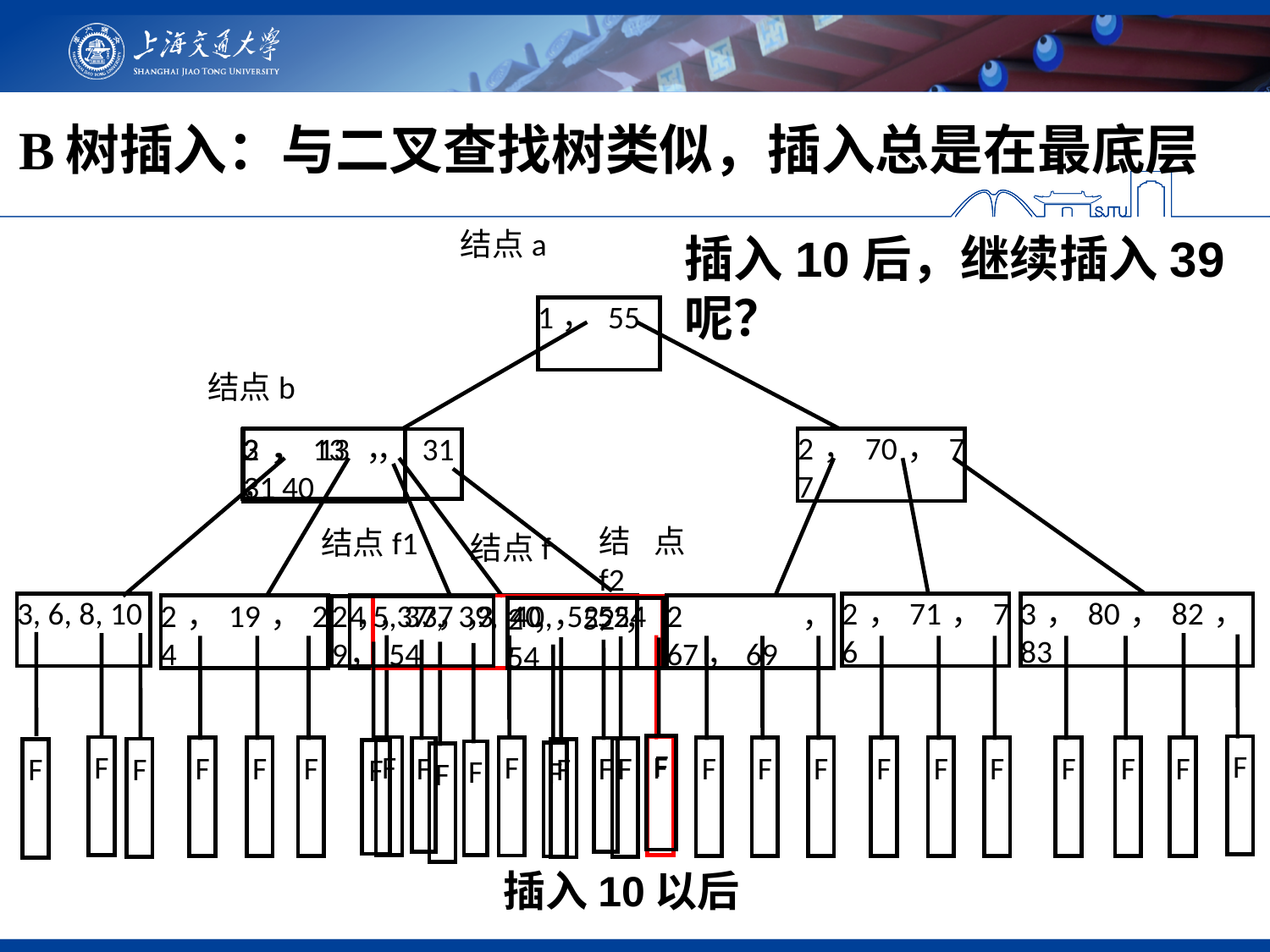

# B树插入：与二叉查找树类似，插入总是在最底层
结点a
插入10后，继续插入39呢？
1， 55

结点b
2，70，77
2，13 ，31
3，13 ，31，40

结点f
结点f2
结点f1
3, 6, 8, 10
2，19，24
2，71，76
3，80，82，83
4，37，40，52，54
2， 67，69
5, 37,  39,  40,  52, 54
2，37，39
2， 52，54

F

F

F

F

F

F

F

F

F

F

F

F

F

F

F

F

F

F

F

F

F

F

F

F

F

F

F

F
插入10以后